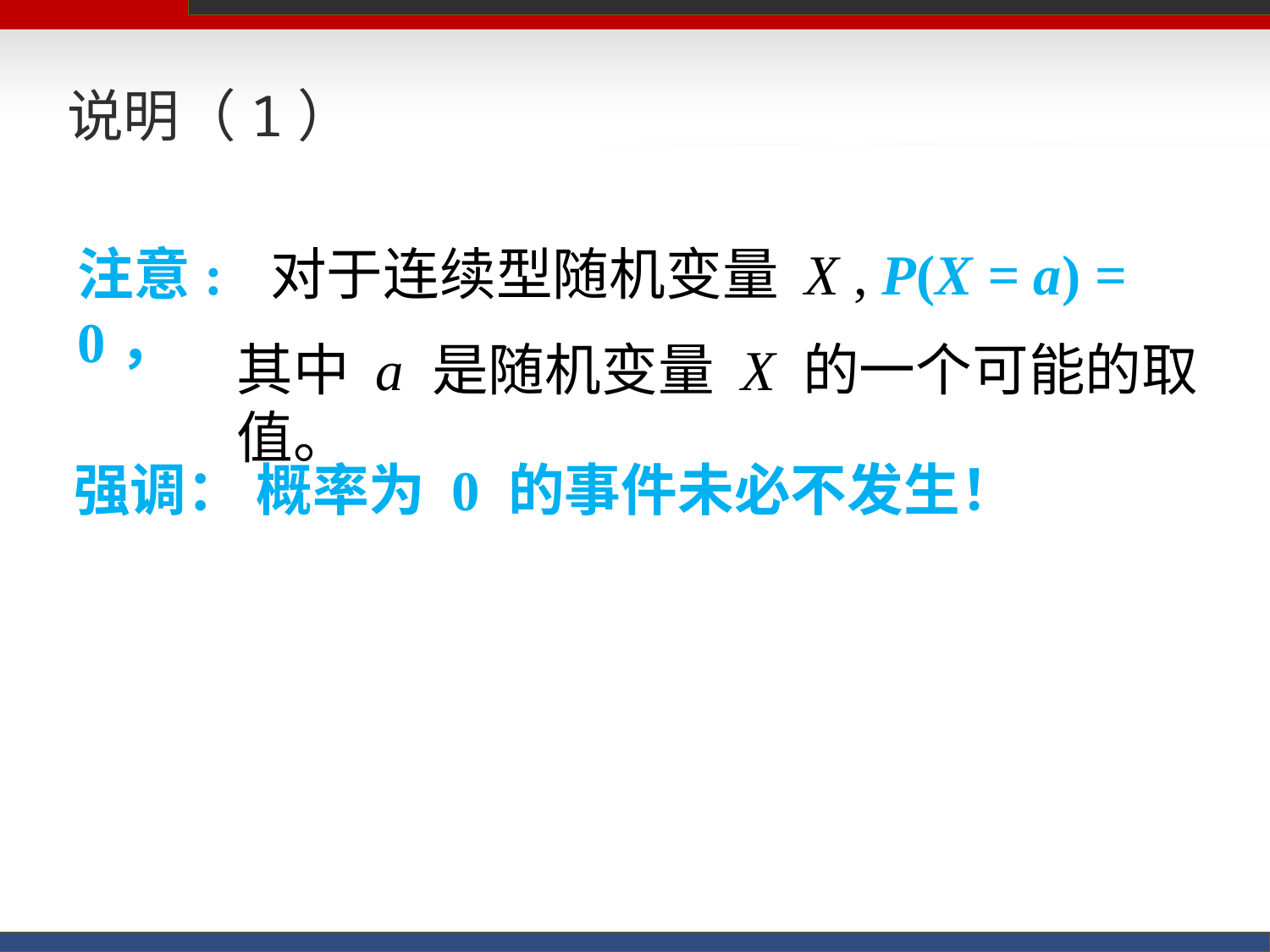

# 说明（1）
注意: 对于连续型随机变量 X , P(X = a) = 0，
其中 a 是随机变量 X 的一个可能的取值。
强调： 概率为 0 的事件未必不发生！